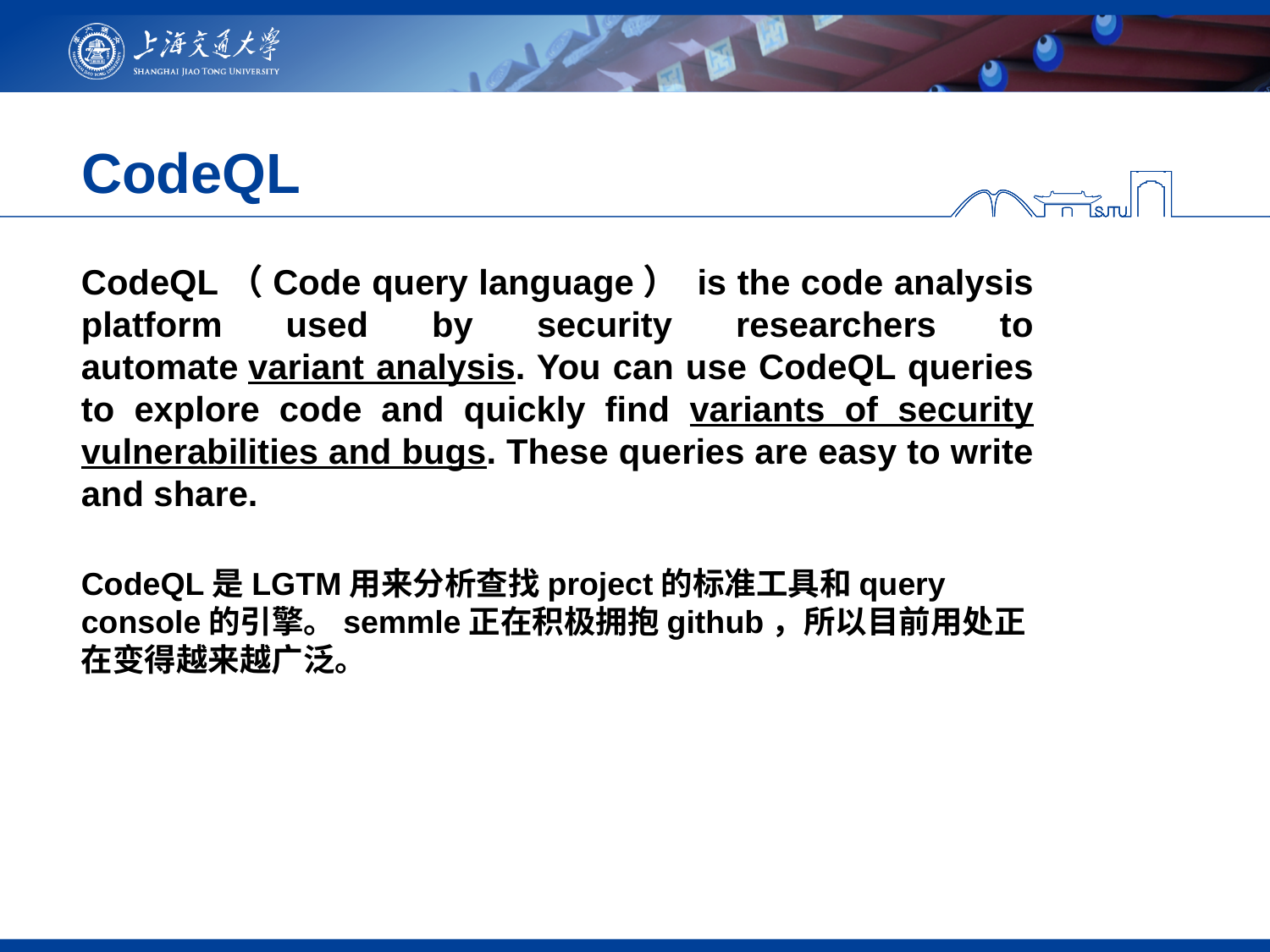

# CodeQL
CodeQL（Code query language） is the code analysis platform used by security researchers to automate variant analysis. You can use CodeQL queries to explore code and quickly find variants of security vulnerabilities and bugs. These queries are easy to write and share.
CodeQL是LGTM用来分析查找project的标准工具和query console的引擎。semmle正在积极拥抱github，所以目前用处正在变得越来越广泛。